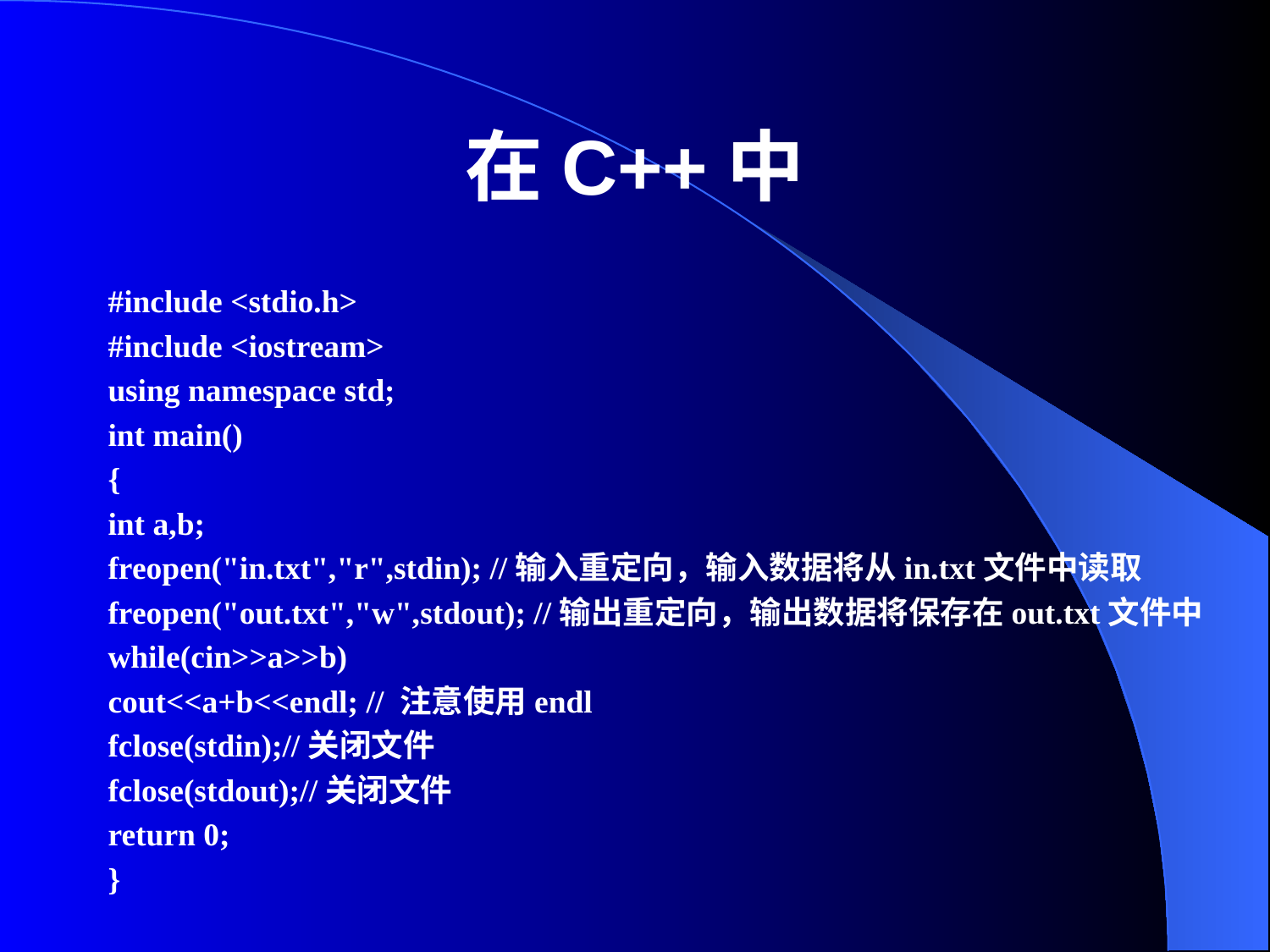

# 在C++中
#include <stdio.h>
#include <iostream>
using namespace std;
int main()
{
int a,b;
freopen("in.txt","r",stdin); //输入重定向，输入数据将从in.txt文件中读取
freopen("out.txt","w",stdout); //输出重定向，输出数据将保存在out.txt文件中
while(cin>>a>>b)
cout<<a+b<<endl; // 注意使用endl
fclose(stdin);//关闭文件
fclose(stdout);//关闭文件
return 0;
}